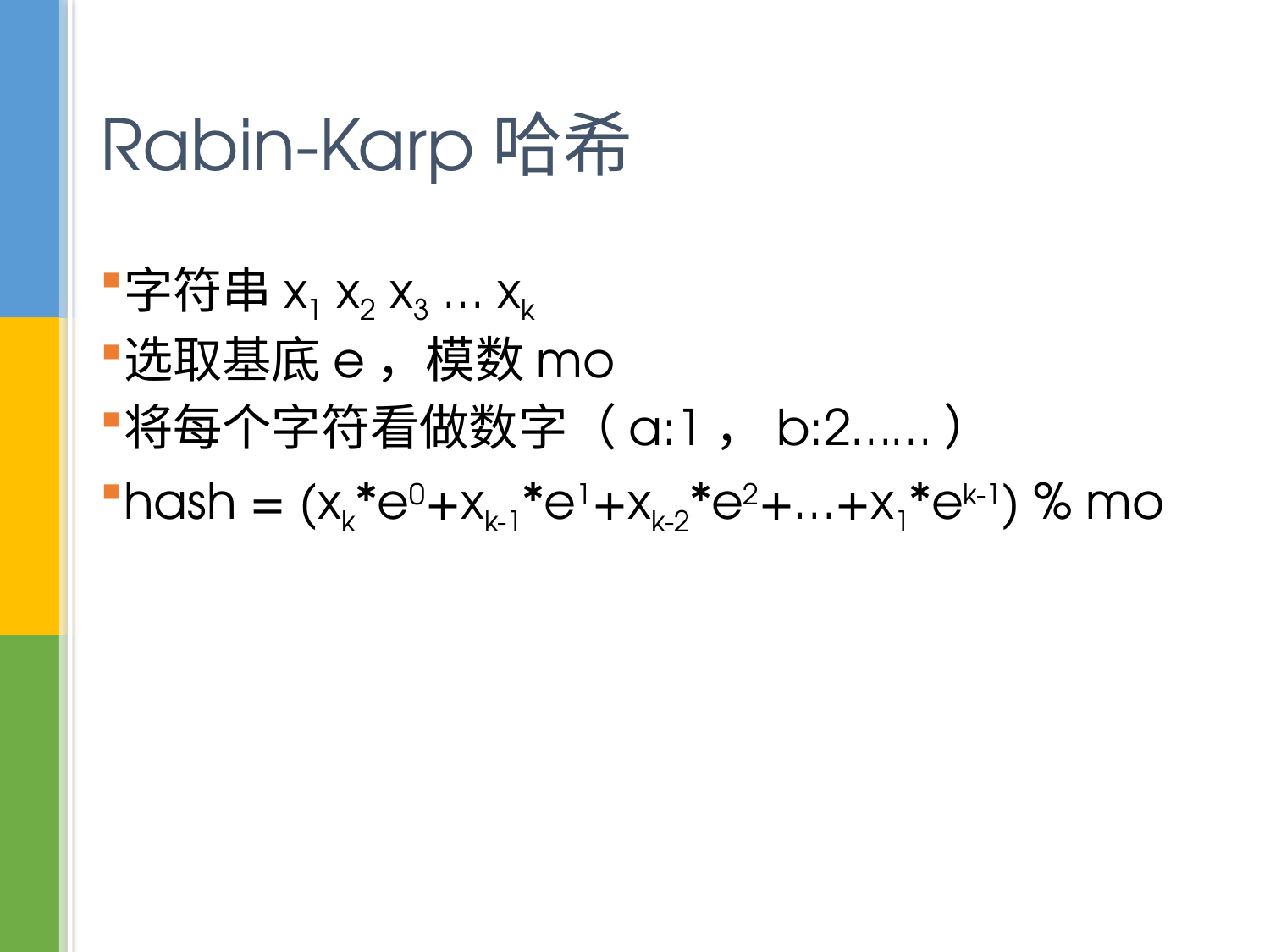

# Rabin-Karp哈希
字符串x1 x2 x3 … xk
选取基底e，模数mo
将每个字符看做数字（a:1，b:2……）
hash = (xk*e0+xk-1*e1+xk-2*e2+…+x1*ek-1) % mo